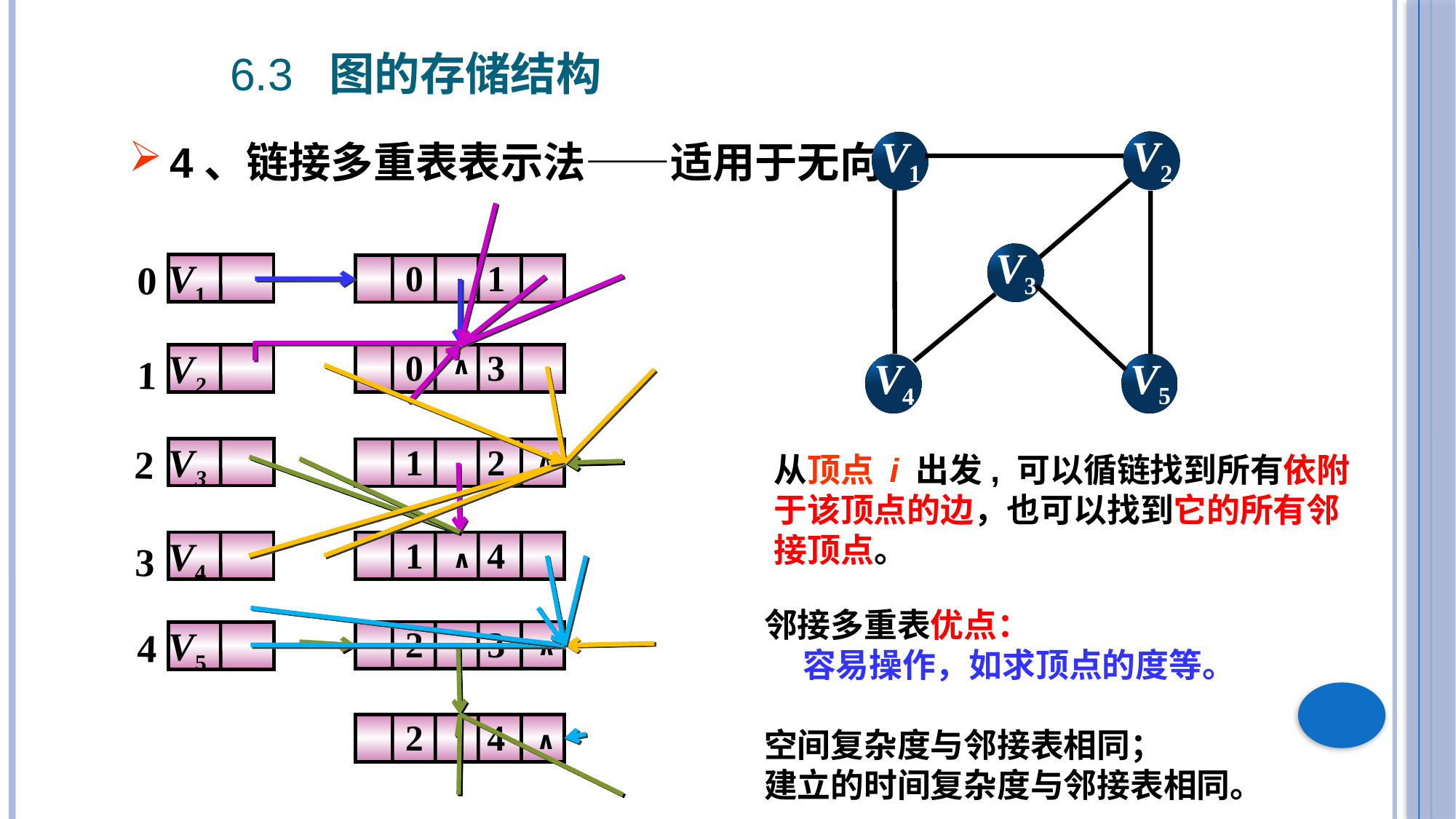

6.3  图的存储结构
4、链接多重表表示法——适用于无向图

V2
V1

V3

V5
V4

V1

0
V2

1
V3

2
V4

3

V5
4

     0       1

     0       3

     1       2

     1       4

     2       3

     2       4
∧
∧
从顶点 i 出发, 可以循链找到所有依附于该顶点的边，也可以找到它的所有邻接顶点。
∧
邻接多重表优点：
    容易操作，如求顶点的度等。

空间复杂度与邻接表相同；
建立的时间复杂度与邻接表相同。
∧
∧